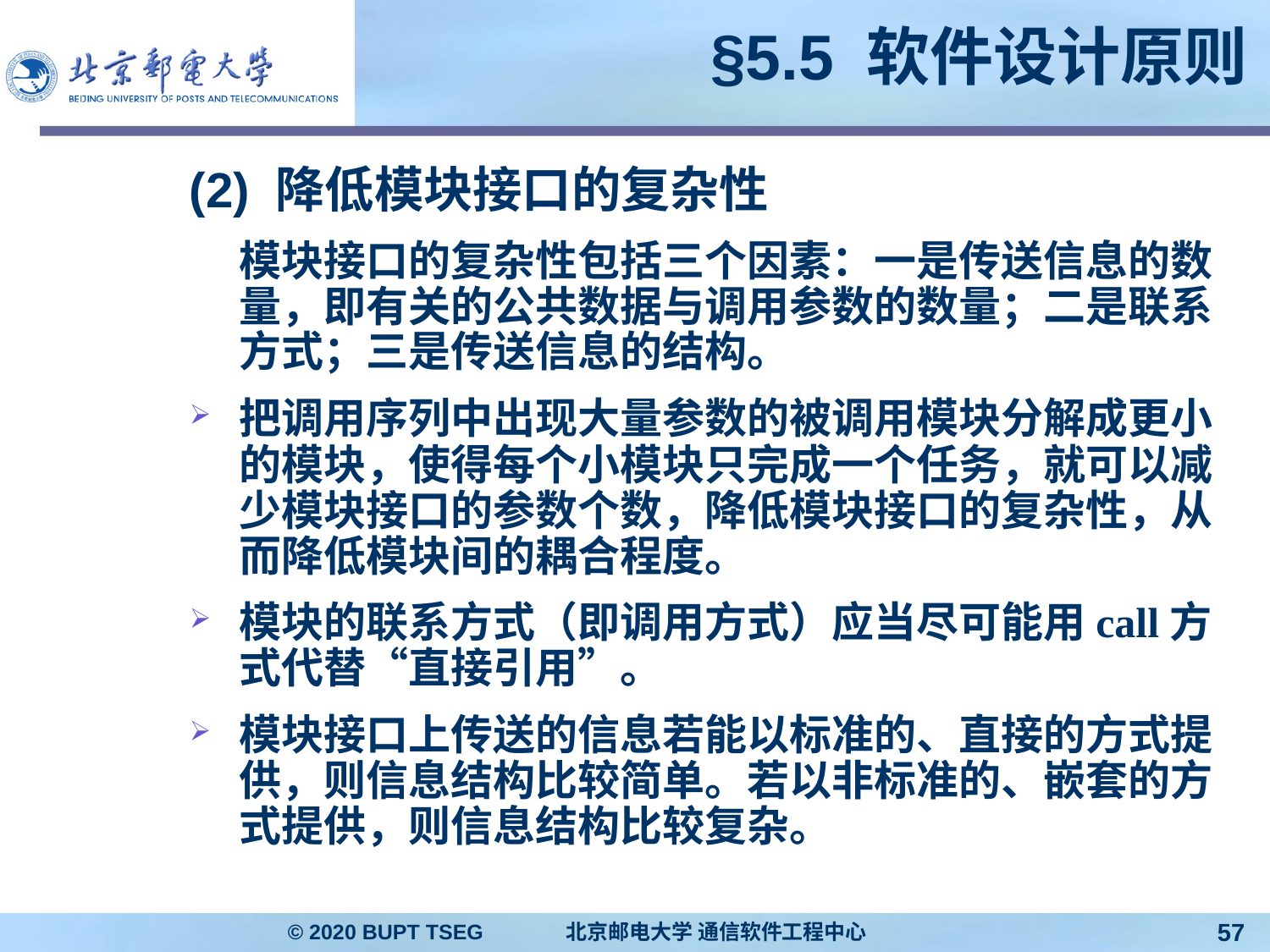

# §5.5 软件设计原则
(2) 降低模块接口的复杂性
	模块接口的复杂性包括三个因素：一是传送信息的数量，即有关的公共数据与调用参数的数量；二是联系方式；三是传送信息的结构。
把调用序列中出现大量参数的被调用模块分解成更小的模块，使得每个小模块只完成一个任务，就可以减少模块接口的参数个数，降低模块接口的复杂性，从而降低模块间的耦合程度。
模块的联系方式（即调用方式）应当尽可能用call方式代替“直接引用”。
模块接口上传送的信息若能以标准的、直接的方式提供，则信息结构比较简单。若以非标准的、嵌套的方式提供，则信息结构比较复杂。
© 2020 BUPT TSEG             北京邮电大学 通信软件工程中心